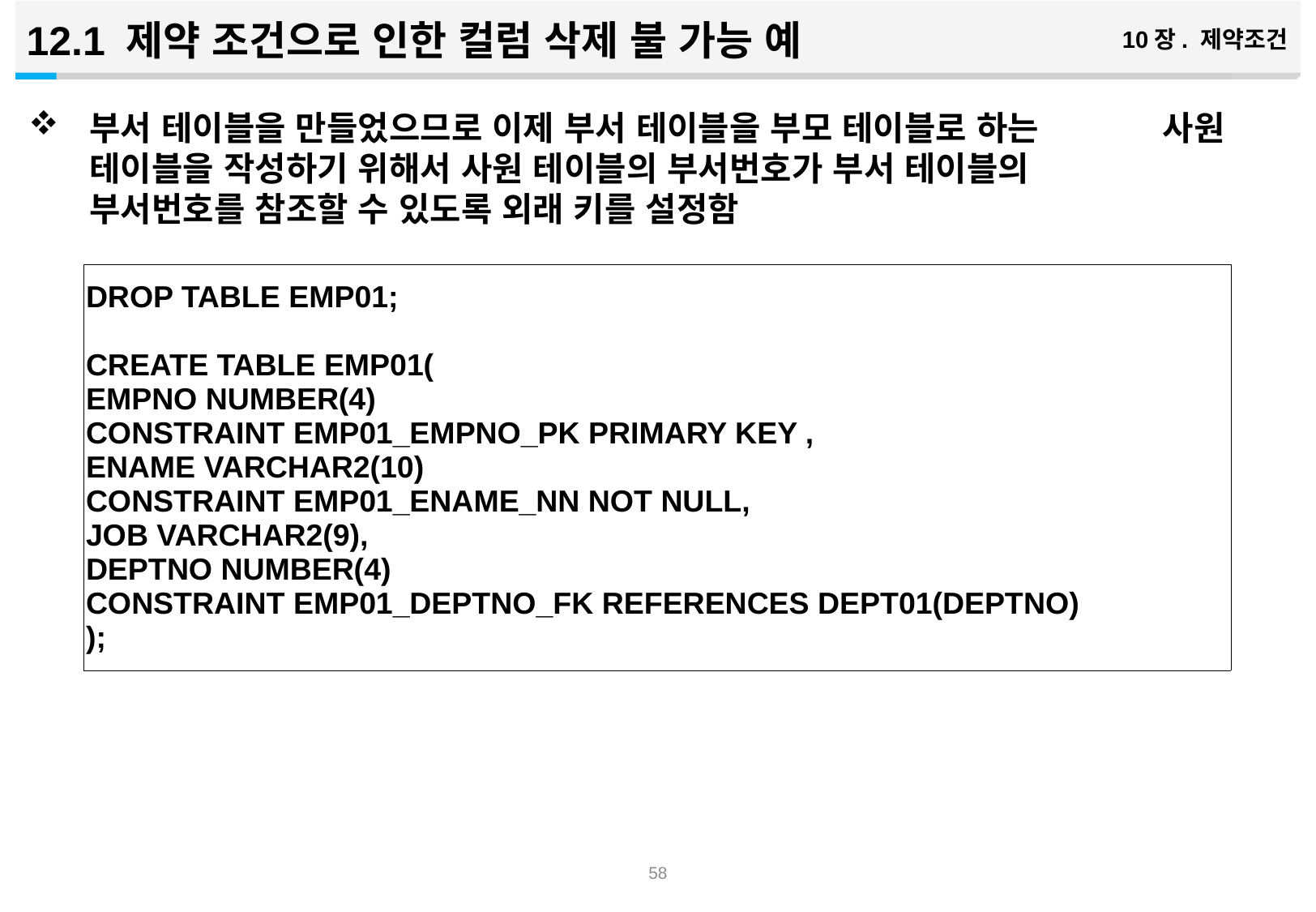

12.1 제약 조건으로 인한 컬럼 삭제 불 가능 예
10장. 제약조건
부서 테이블을 만들었으므로 이제 부서 테이블을 부모 테이블로 하는             사원 테이블을 작성하기 위해서 사원 테이블의 부서번호가 부서 테이블의           부서번호를 참조할 수 있도록 외래 키를 설정함
| DROP TABLE EMP01; CREATE TABLE EMP01( EMPNO NUMBER(4) CONSTRAINT EMP01\_EMPNO\_PK PRIMARY KEY , ENAME VARCHAR2(10) CONSTRAINT EMP01\_ENAME\_NN NOT NULL, JOB VARCHAR2(9), DEPTNO NUMBER(4) CONSTRAINT EMP01\_DEPTNO\_FK REFERENCES DEPT01(DEPTNO) ); |
| --- |
58